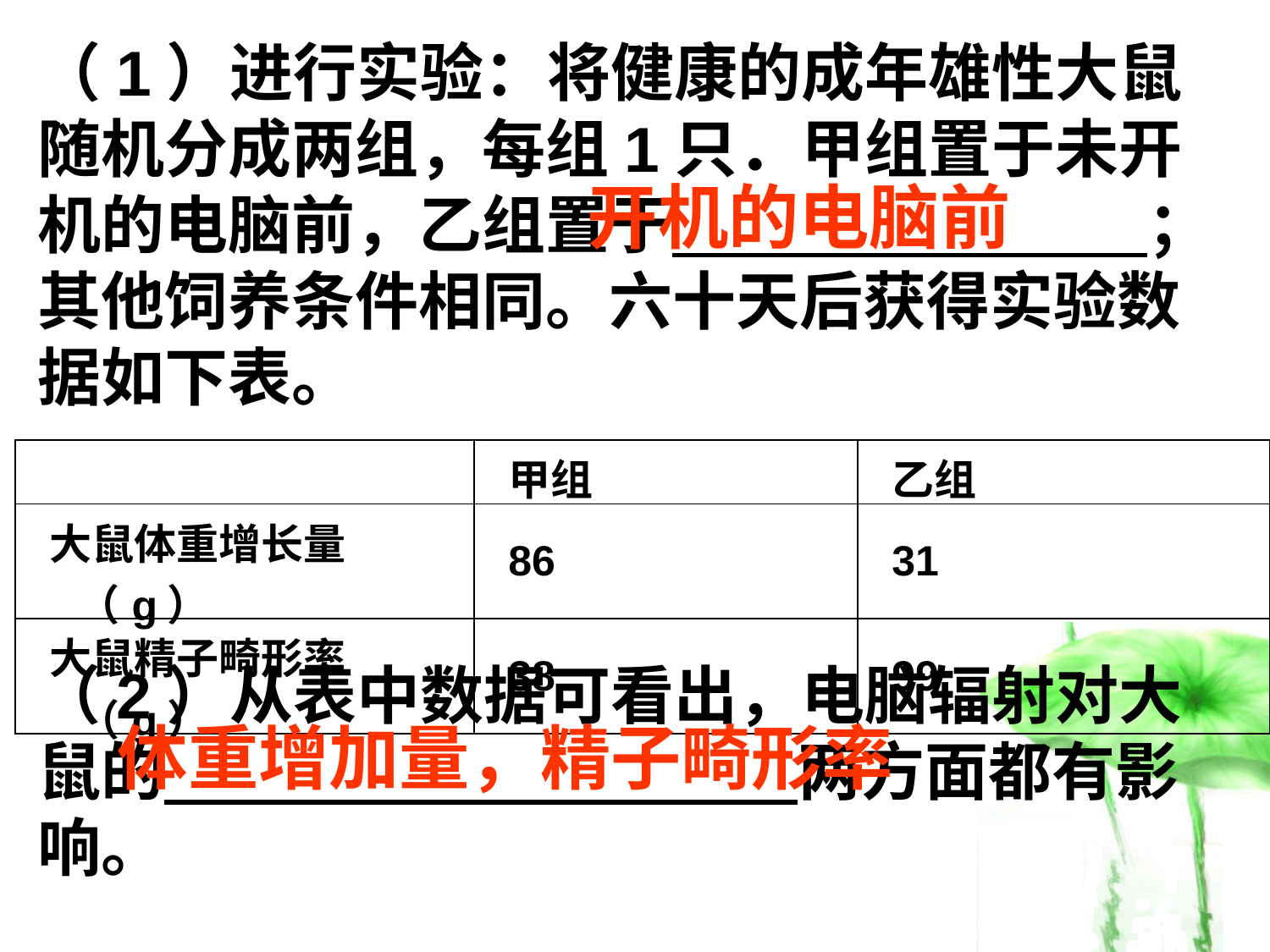

（1）进行实验：将健康的成年雄性大鼠随机分成两组，每组1只．甲组置于未开机的电脑前，乙组置于                                 ；其他饲养条件相同。六十天后获得实验数据如下表。
开机的电脑前
|  | 甲组 | 乙组 |
| --- | --- | --- |
| 大鼠体重增长量（g） | 86 | 31 |
| 大鼠精子畸形率（g） | 38 | 99 |
（2）从表中数据可看出，电脑辐射对大鼠的                                            两方面都有影响。
体重增加量，精子畸形率